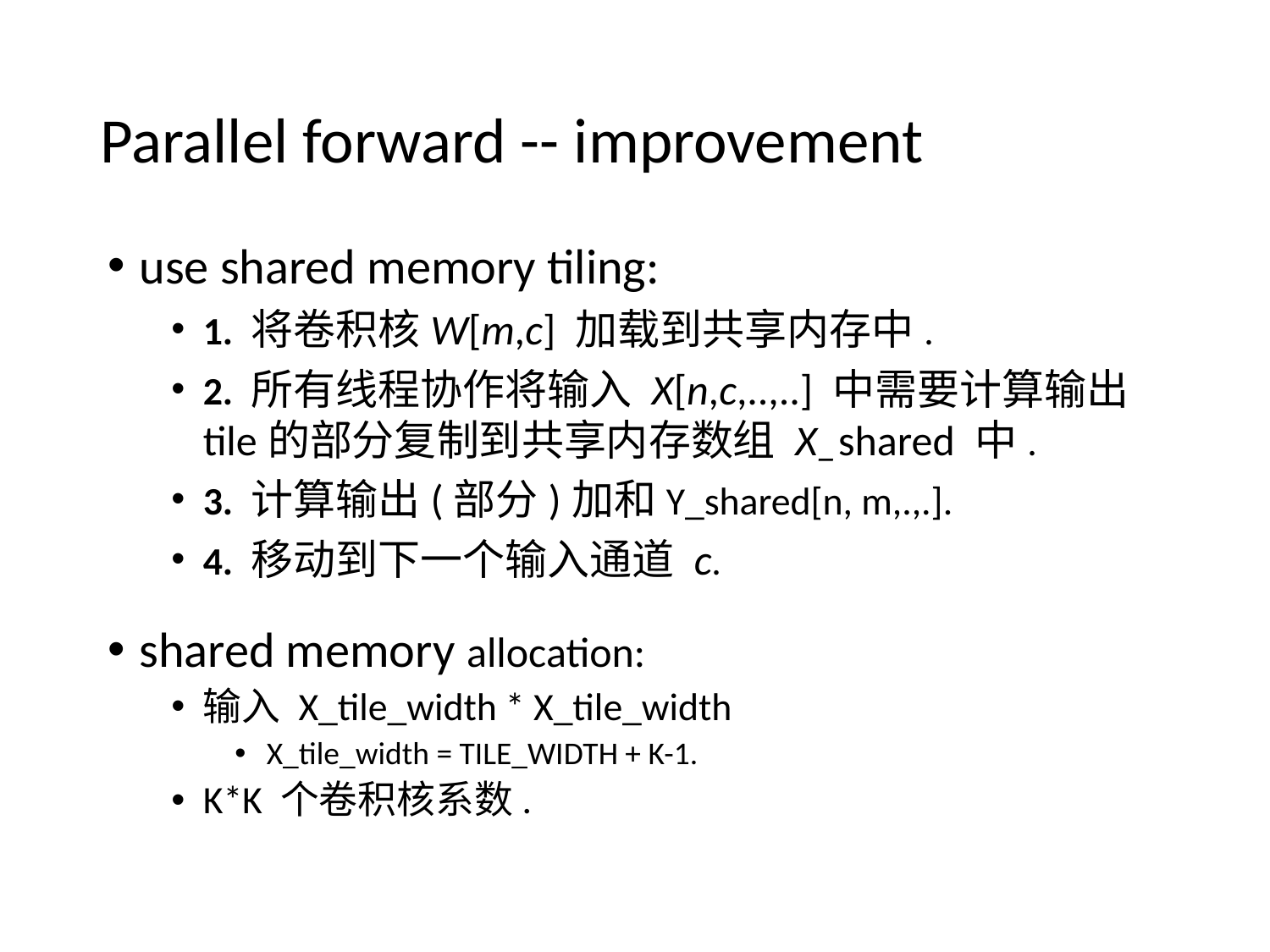

# Parallel forward -- improvement
use shared memory tiling:
1. 将卷积核W[m,c] 加载到共享内存中.
2. 所有线程协作将输入 X[n,c,..,..] 中需要计算输出tile的部分复制到共享内存数组 X_shared​ 中.
3. 计算输出(部分)加和Y_shared[n, m,.,.].
4. 移动到下一个输入通道 c.

shared memory allocation:
输入 X_tile_width * X_tile_width
X_tile_width = TILE_WIDTH + K-1.
K*K 个卷积核系数.